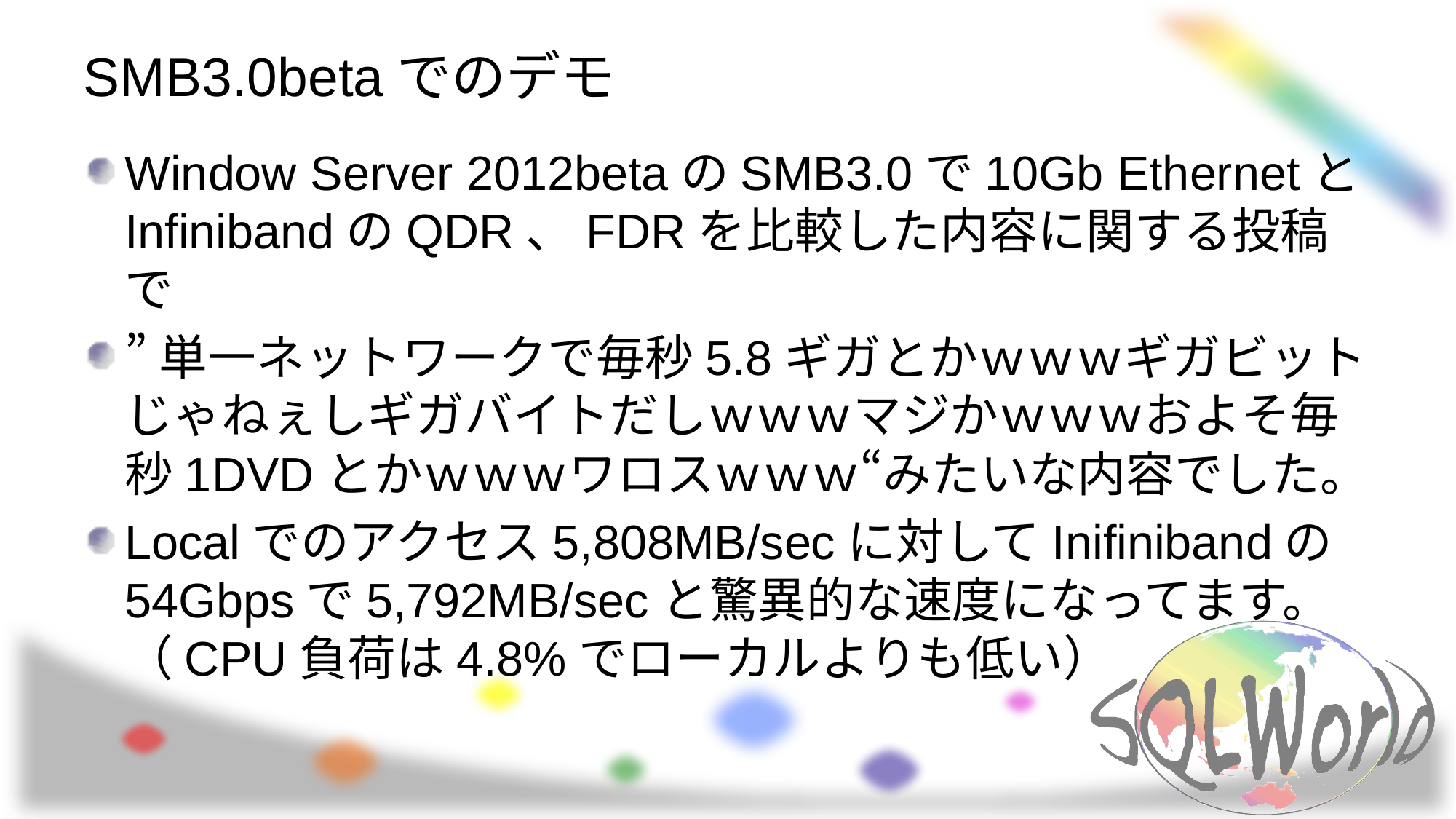

# SMB3.0betaでのデモ
Window Server 2012betaのSMB3.0で10Gb EthernetとInfinibandのQDR、FDRを比較した内容に関する投稿で
”単一ネットワークで毎秒5.8ギガとかｗｗｗギガビットじゃねぇしギガバイトだしｗｗｗマジかｗｗｗおよそ毎秒1DVDとかｗｗｗワロスｗｗｗ“みたいな内容でした。
Localでのアクセス5,808MB/secに対してInifinibandの54Gbpsで5,792MB/secと驚異的な速度になってます。（CPU負荷は4.8%でローカルよりも低い）